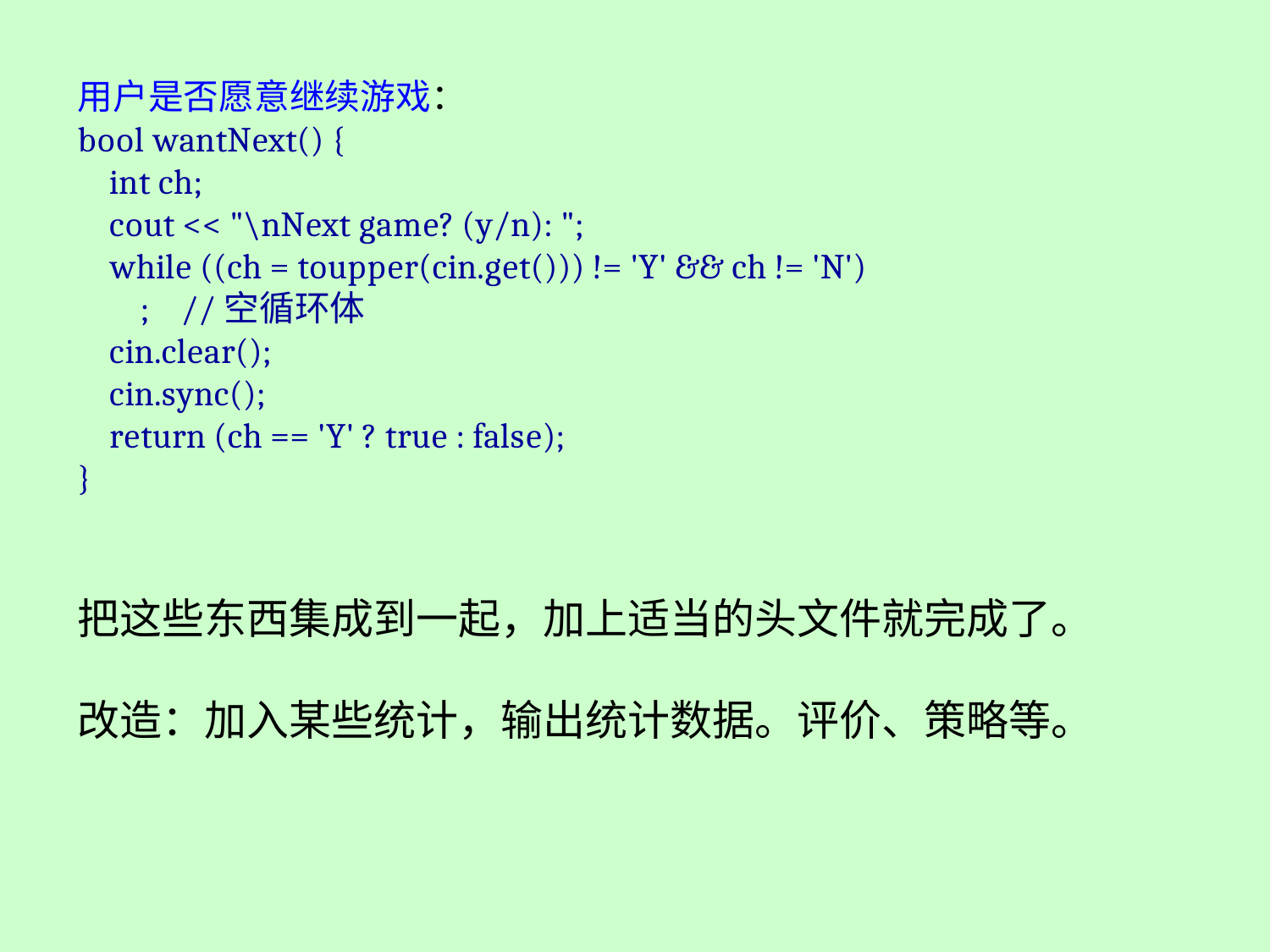

用户是否愿意继续游戏：
bool wantNext() {
    int ch;
    cout << "\nNext game? (y/n): ";
    while ((ch = toupper(cin.get())) != 'Y' && ch != 'N')
        ;    //空循环体
    cin.clear();
    cin.sync();
    return (ch == 'Y' ? true : false);
}

把这些东西集成到一起，加上适当的头文件就完成了。

改造：加入某些统计，输出统计数据。评价、策略等。
47